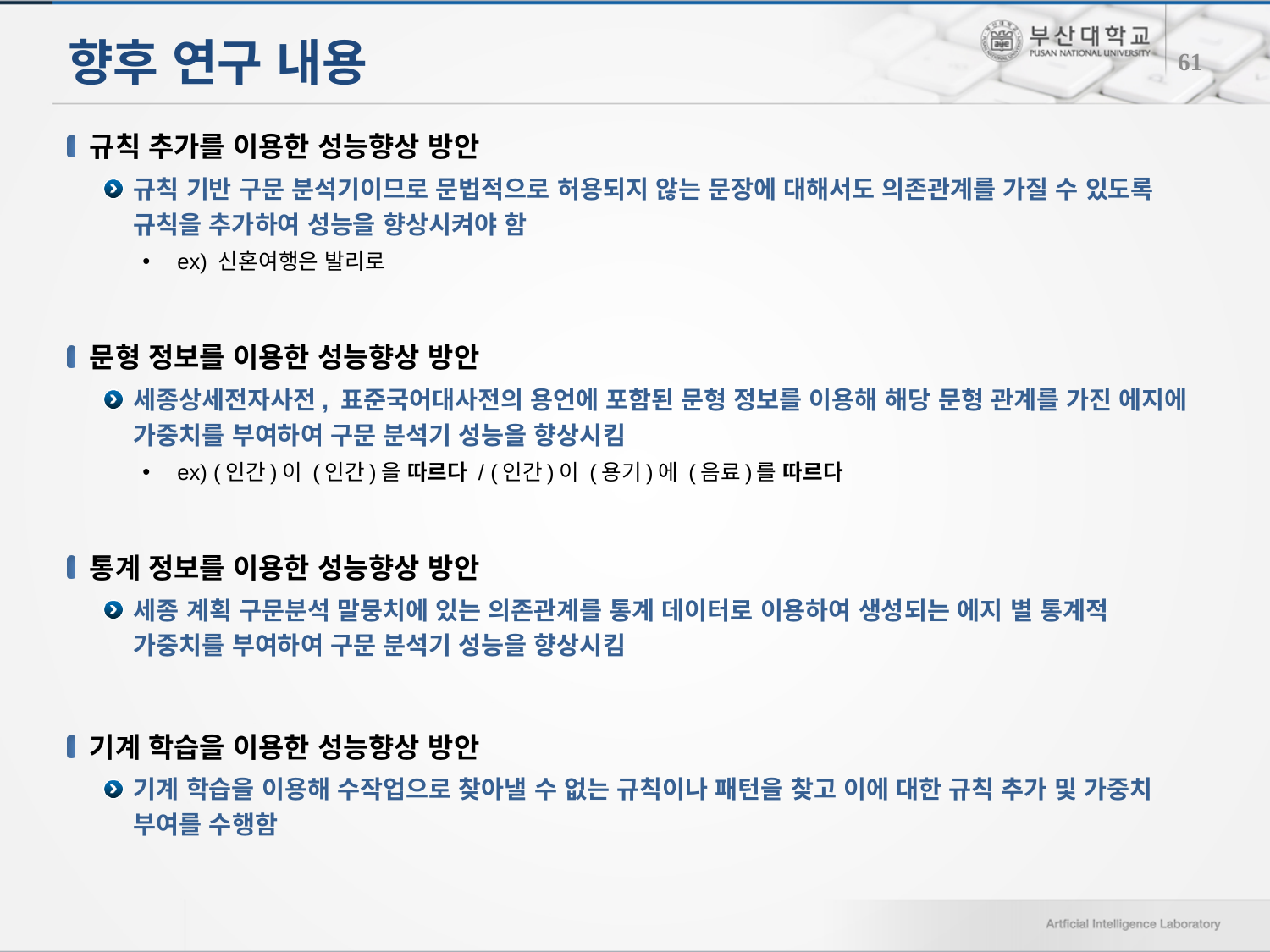

# 향후 연구 내용
61
규칙 추가를 이용한 성능향상 방안
규칙 기반 구문 분석기이므로 문법적으로 허용되지 않는 문장에 대해서도 의존관계를 가질 수 있도록 규칙을 추가하여 성능을 향상시켜야 함
ex) 신혼여행은 발리로

문형 정보를 이용한 성능향상 방안
세종상세전자사전, 표준국어대사전의 용언에 포함된 문형 정보를 이용해 해당 문형 관계를 가진 에지에 가중치를 부여하여 구문 분석기 성능을 향상시킴
ex) (인간)이 (인간)을 따르다 / (인간)이 (용기)에 (음료)를 따르다

통계 정보를 이용한 성능향상 방안
세종 계획 구문분석 말뭉치에 있는 의존관계를 통계 데이터로 이용하여 생성되는 에지 별 통계적 가중치를 부여하여 구문 분석기 성능을 향상시킴

기계 학습을 이용한 성능향상 방안
기계 학습을 이용해 수작업으로 찾아낼 수 없는 규칙이나 패턴을 찾고 이에 대한 규칙 추가 및 가중치 부여를 수행함